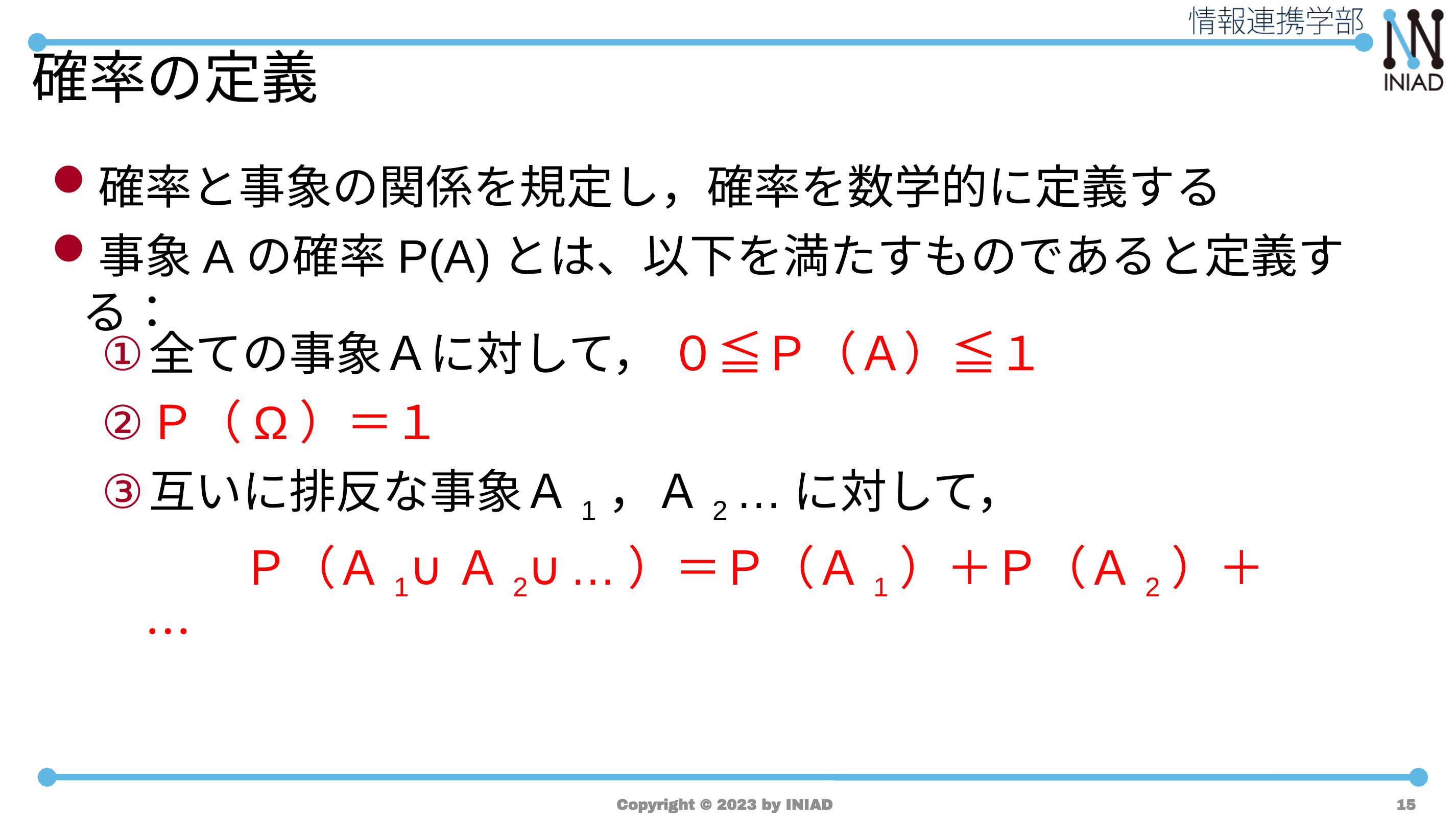

# 確率の定義
確率と事象の関係を規定し，確率を数学的に定義する
事象Aの確率P(A)とは、以下を満たすものであると定義する：
全ての事象Ａに対して， ０≦Ｐ（Ａ）≦１
Ｐ（Ω）＝１
互いに排反な事象Ａ1，Ａ2 …に対して，
　　　Ｐ（Ａ1∪Ａ2∪ …）＝Ｐ（Ａ1）＋Ｐ（Ａ2）＋…
Copyright © 2023 by INIAD
15